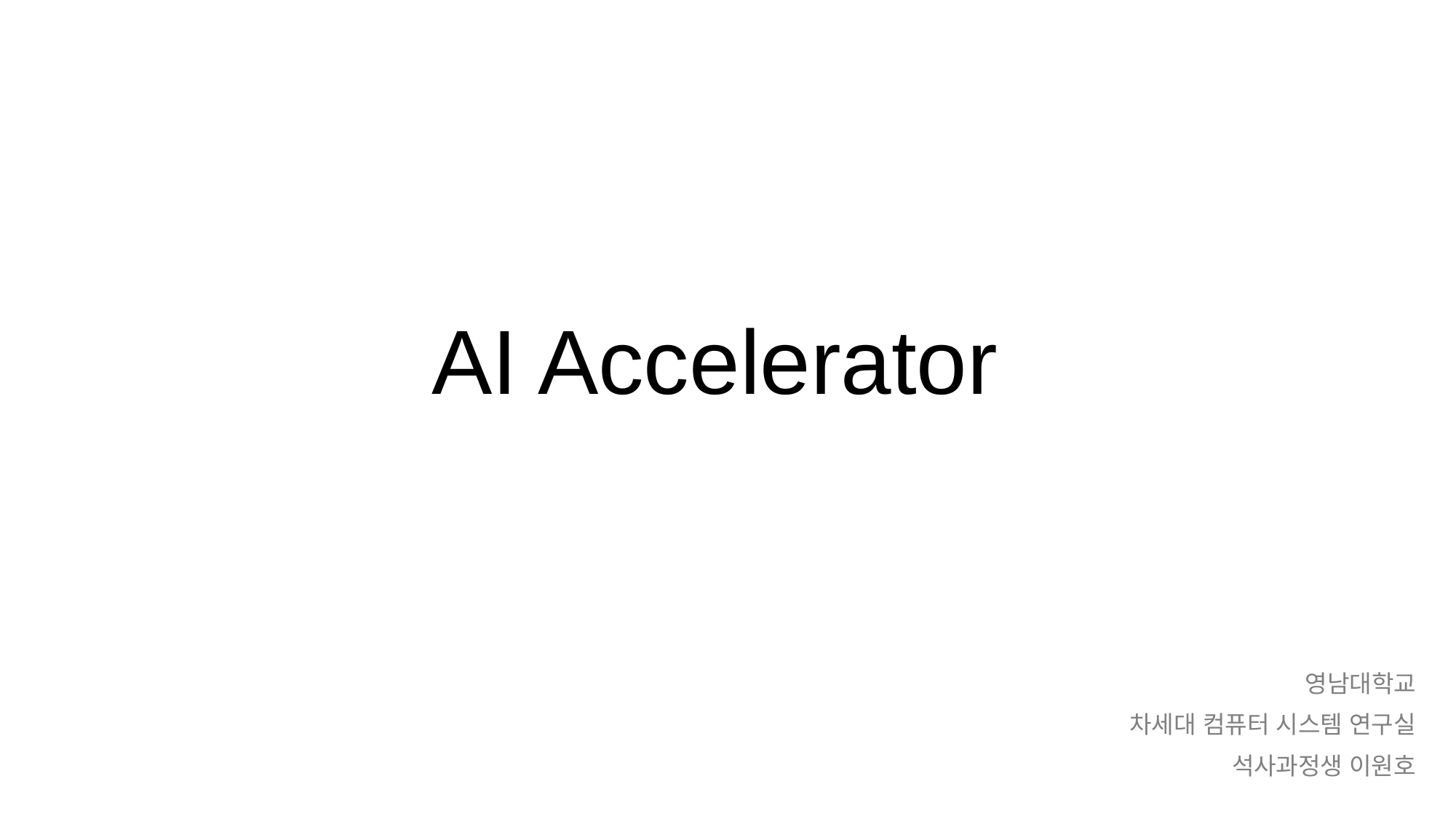

# AI Accelerator
영남대학교
차세대 컴퓨터 시스템 연구실
석사과정생 이원호